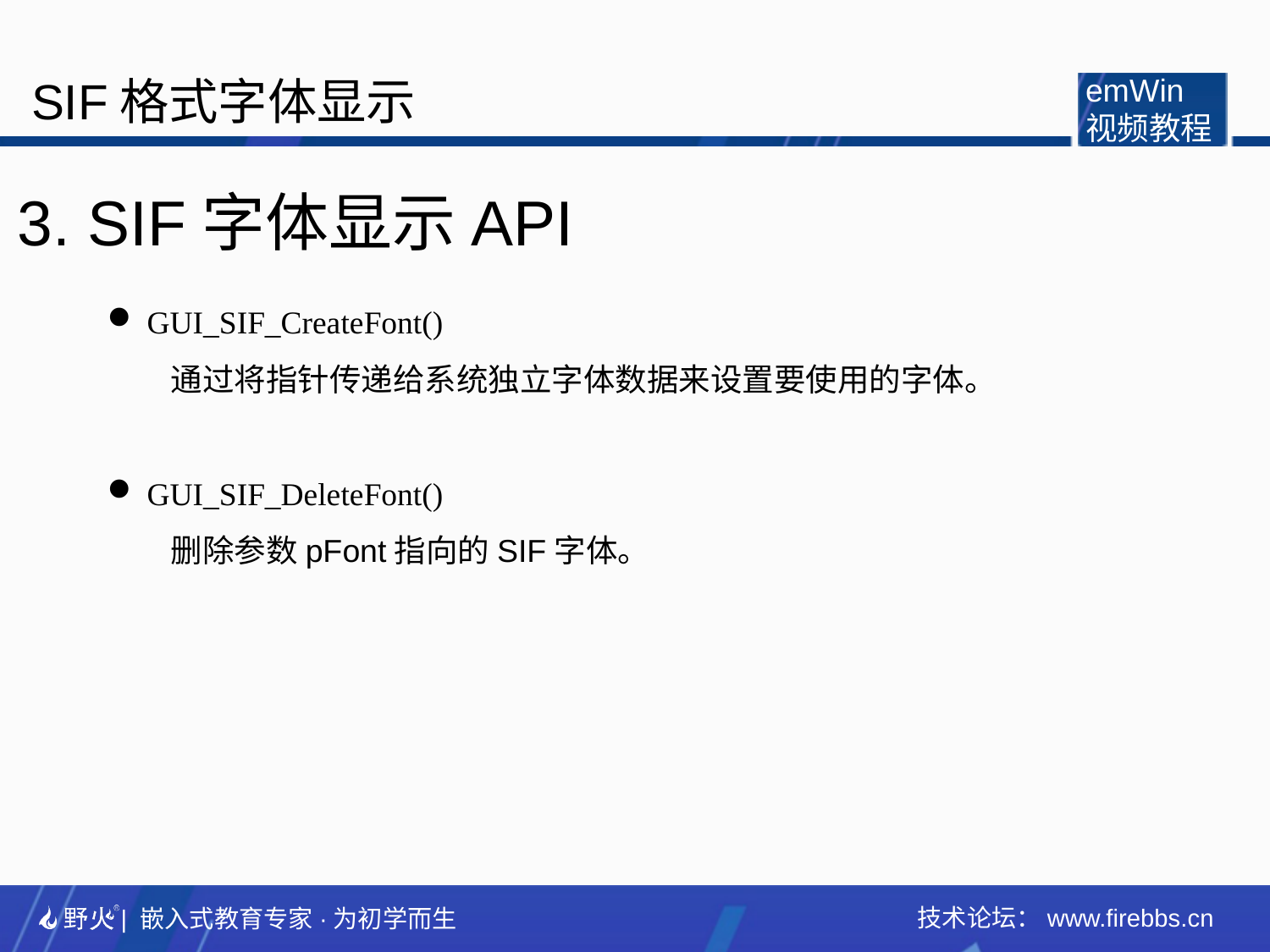

SIF格式字体显示
emWin
视频教程
3. SIF字体显示API
GUI_SIF_CreateFont()
通过将指针传递给系统独立字体数据来设置要使用的字体。

GUI_SIF_DeleteFont()
删除参数pFont指向的SIF字体。